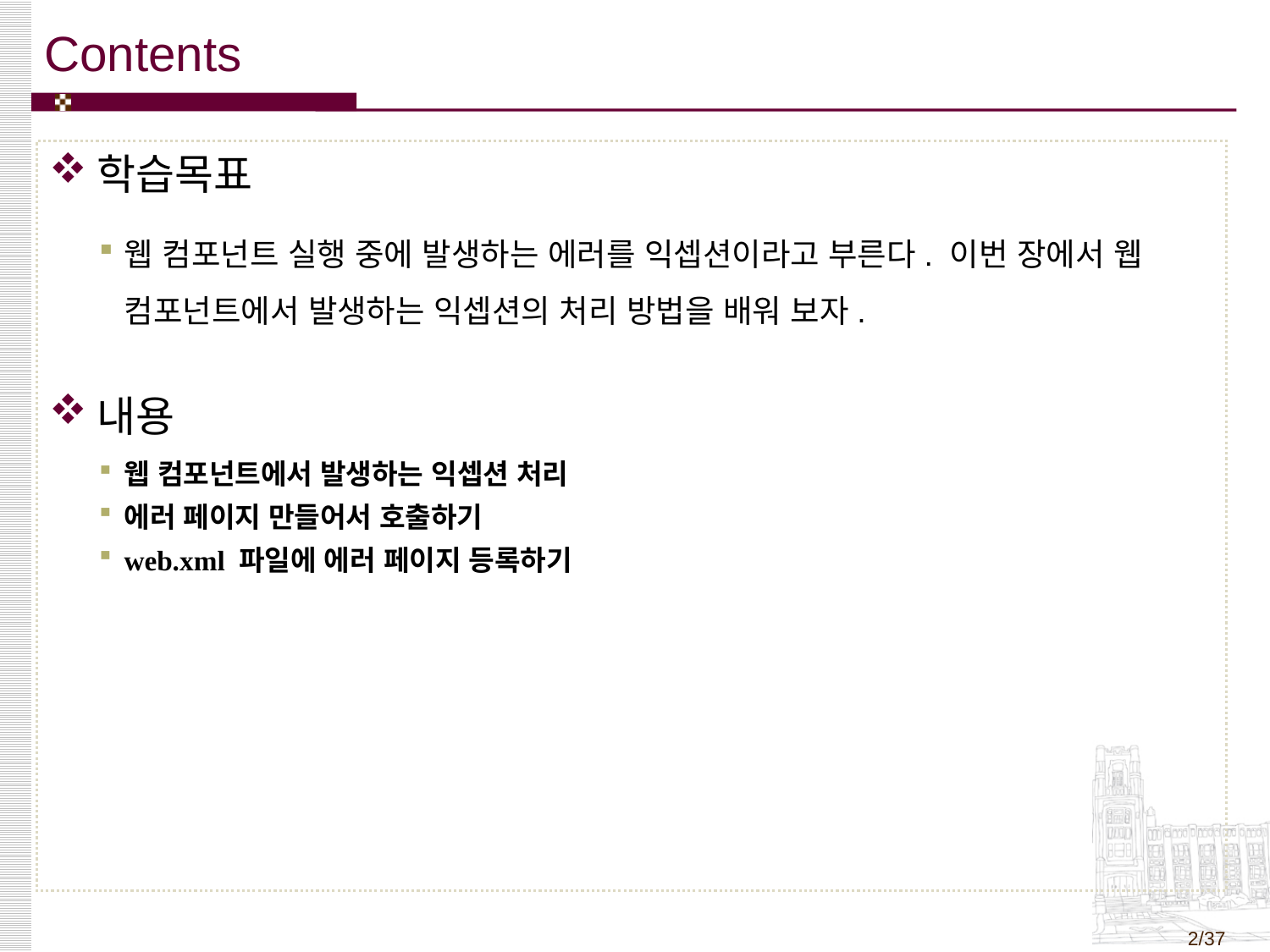

학습목표
웹 컴포넌트 실행 중에 발생하는 에러를 익셉션이라고 부른다. 이번 장에서 웹 컴포넌트에서 발생하는 익셉션의 처리 방법을 배워 보자.

내용
웹 컴포넌트에서 발생하는 익셉션 처리
에러 페이지 만들어서 호출하기
web.xml 파일에 에러 페이지 등록하기